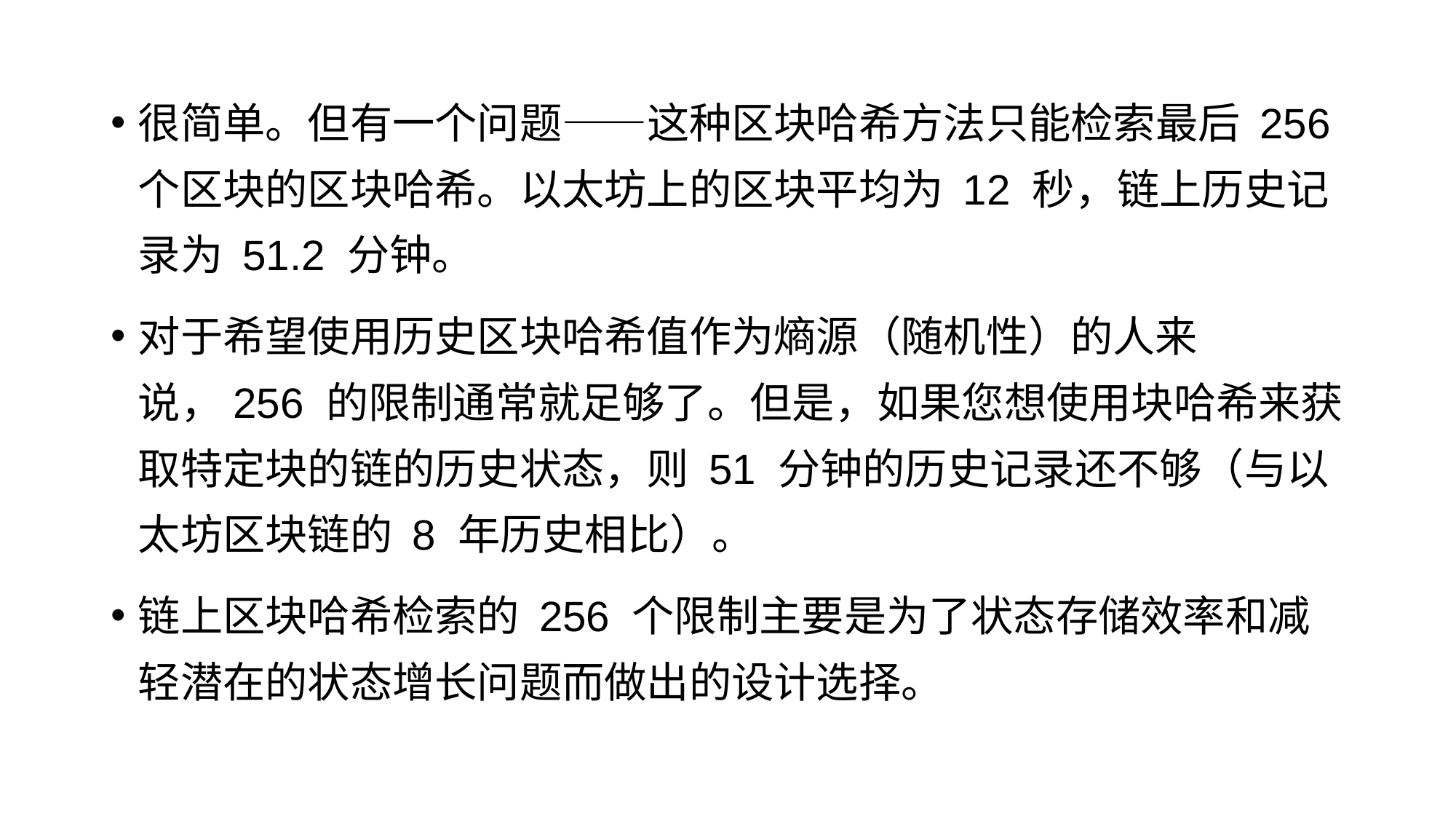

很简单。但有一个问题——这种区块哈希方法只能检索最后 256 个区块的区块哈希。以太坊上的区块平均为 12 秒，链上历史记录为 51.2 分钟。
对于希望使用历史区块哈希值作为熵源（随机性）的人来说，256 的限制通常就足够了。但是，如果您想使用块哈希来获取特定块的链的历史状态，则 51 分钟的历史记录还不够（与以太坊区块链的 8 年历史相比）。
链上区块哈希检索的 256 个限制主要是为了状态存储效率和减轻潜在的状态增长问题而做出的设计选择。